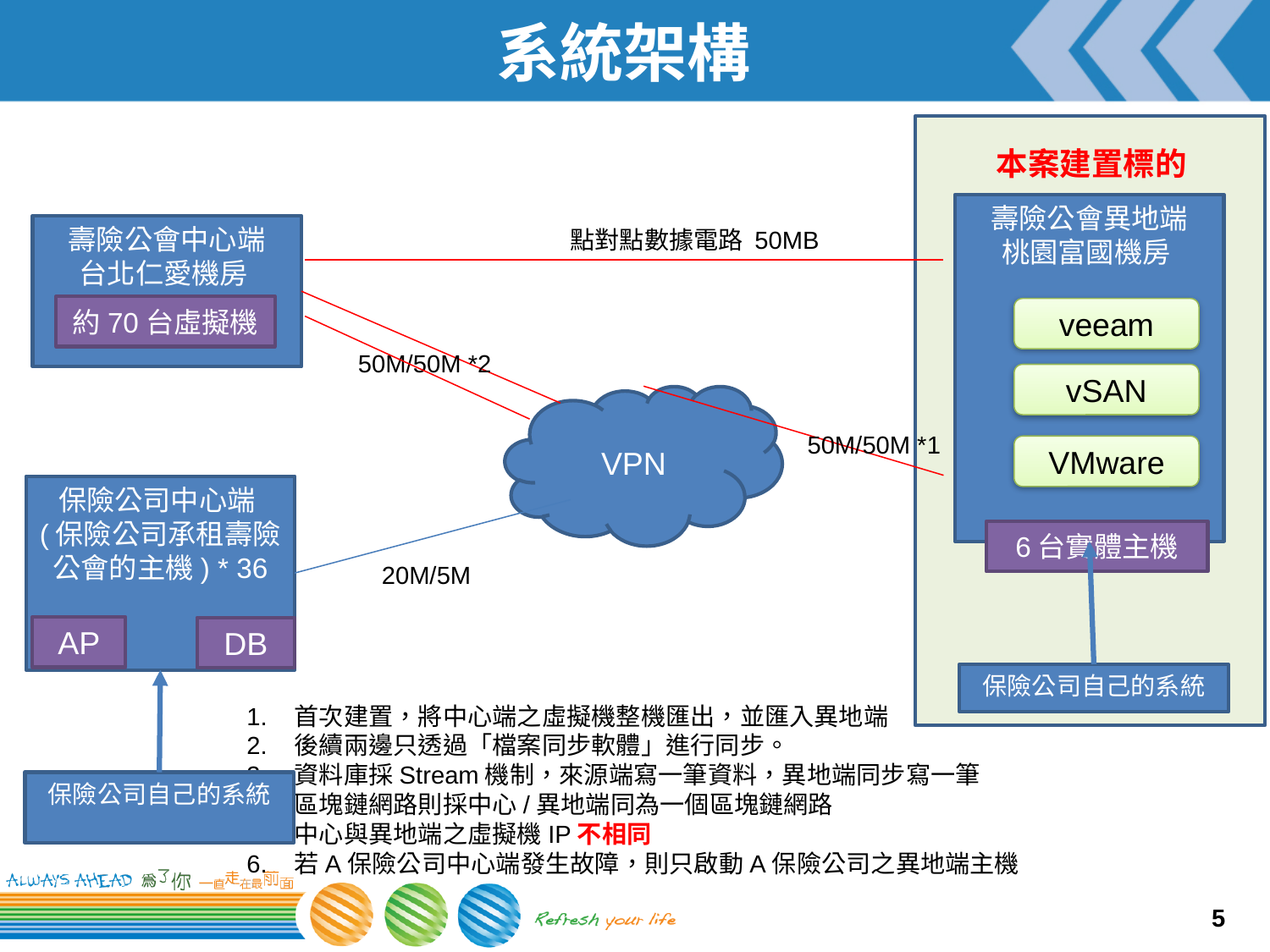

# 系統架構

本案建置標的
壽險公會異地端
桃園富國機房
壽險公會中心端
台北仁愛機房
點對點數據電路 50MB
約70台虛擬機
veeam
50M/50M *2
vSAN
VPN
50M/50M *1
VMware
保險公司中心端(保險公司承租壽險公會的主機) * 36
6台實體主機
20M/5M
AP
DB
保險公司自己的系統
首次建置，將中心端之虛擬機整機匯出，並匯入異地端
後續兩邊只透過「檔案同步軟體」進行同步。
資料庫採Stream機制，來源端寫一筆資料，異地端同步寫一筆
區塊鏈網路則採中心/異地端同為一個區塊鏈網路
中心與異地端之虛擬機IP不相同
若A保險公司中心端發生故障，則只啟動A保險公司之異地端主機
保險公司自己的系統
5